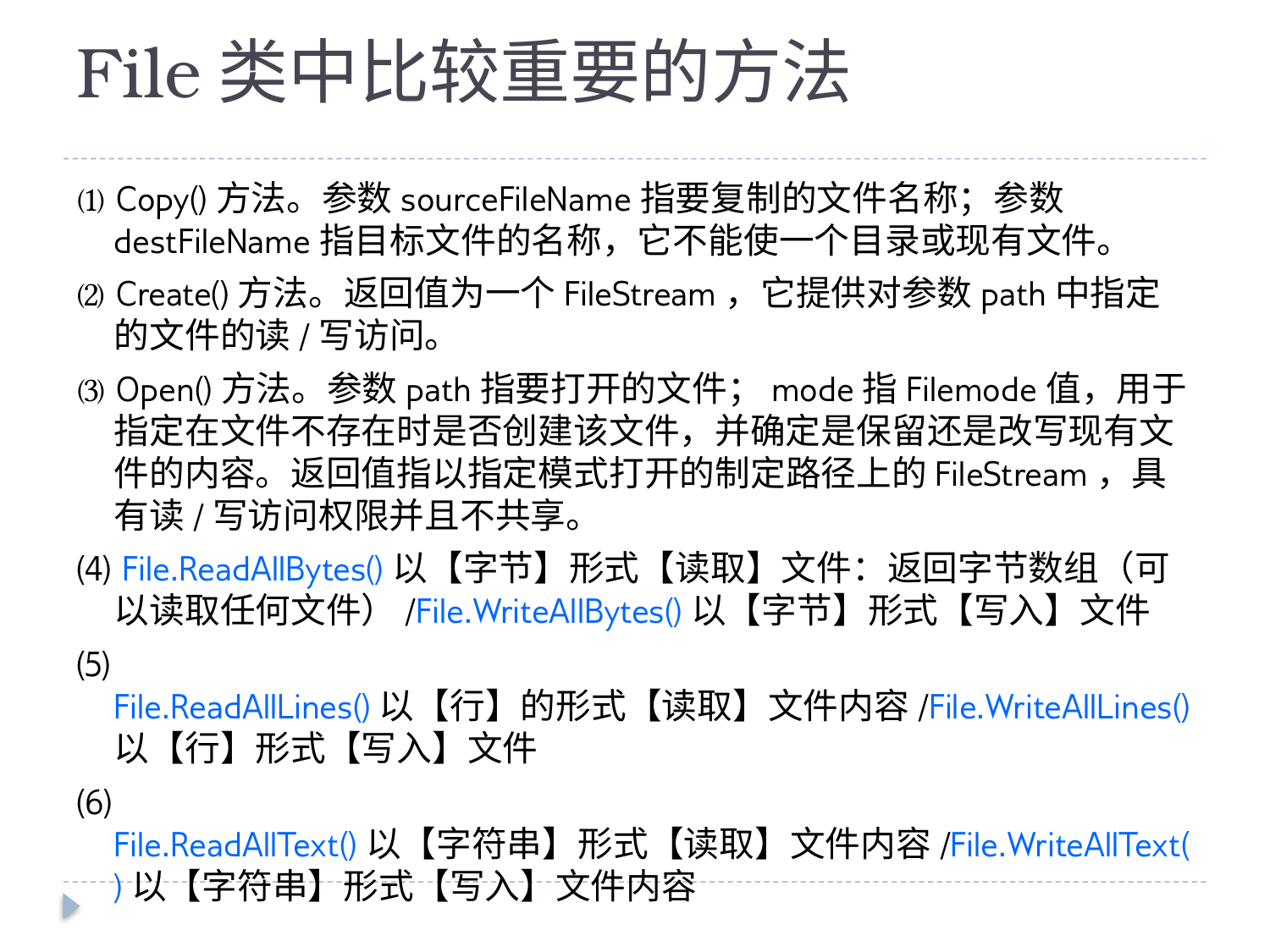

# File类中比较重要的方法
⑴ Copy()方法。参数sourceFileName指要复制的文件名称；参数destFileName指目标文件的名称，它不能使一个目录或现有文件。
⑵ Create()方法。返回值为一个FileStream，它提供对参数path中指定的文件的读/写访问。
⑶ Open()方法。参数path指要打开的文件；mode指Filemode值，用于指定在文件不存在时是否创建该文件，并确定是保留还是改写现有文件的内容。返回值指以指定模式打开的制定路径上的FileStream，具有读/写访问权限并且不共享。
(4) File.ReadAllBytes()以【字节】形式【读取】文件：返回字节数组（可以读取任何文件）/File.WriteAllBytes()以【字节】形式【写入】文件
(5) File.ReadAllLines()以【行】的形式【读取】文件内容/File.WriteAllLines()以【行】形式【写入】文件
(6) File.ReadAllText()以【字符串】形式【读取】文件内容/File.WriteAllText()以【字符串】形式【写入】文件内容